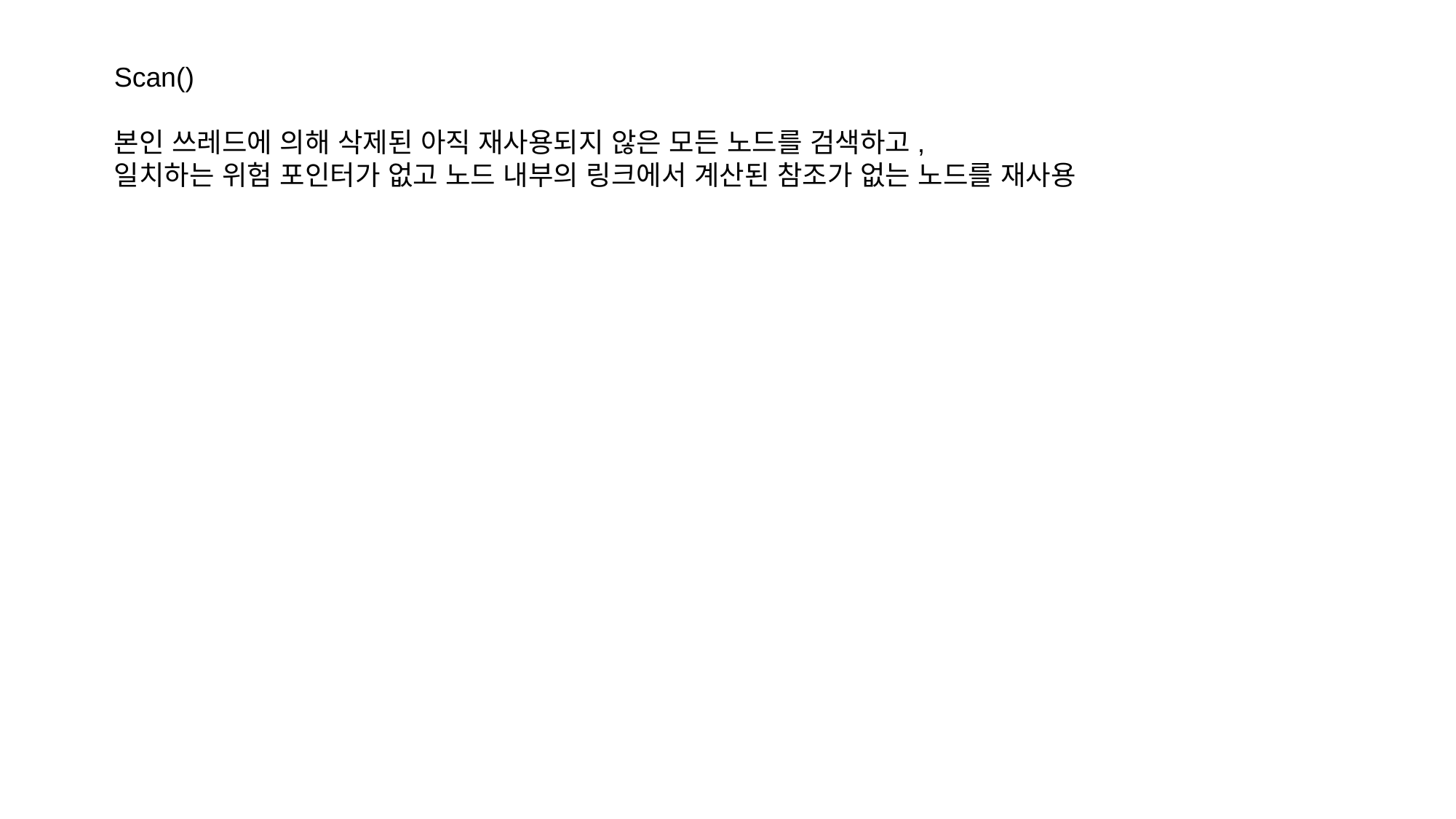

Scan()

본인 쓰레드에 의해 삭제된 아직 재사용되지 않은 모든 노드를 검색하고,
일치하는 위험 포인터가 없고 노드 내부의 링크에서 계산된 참조가 없는 노드를 재사용